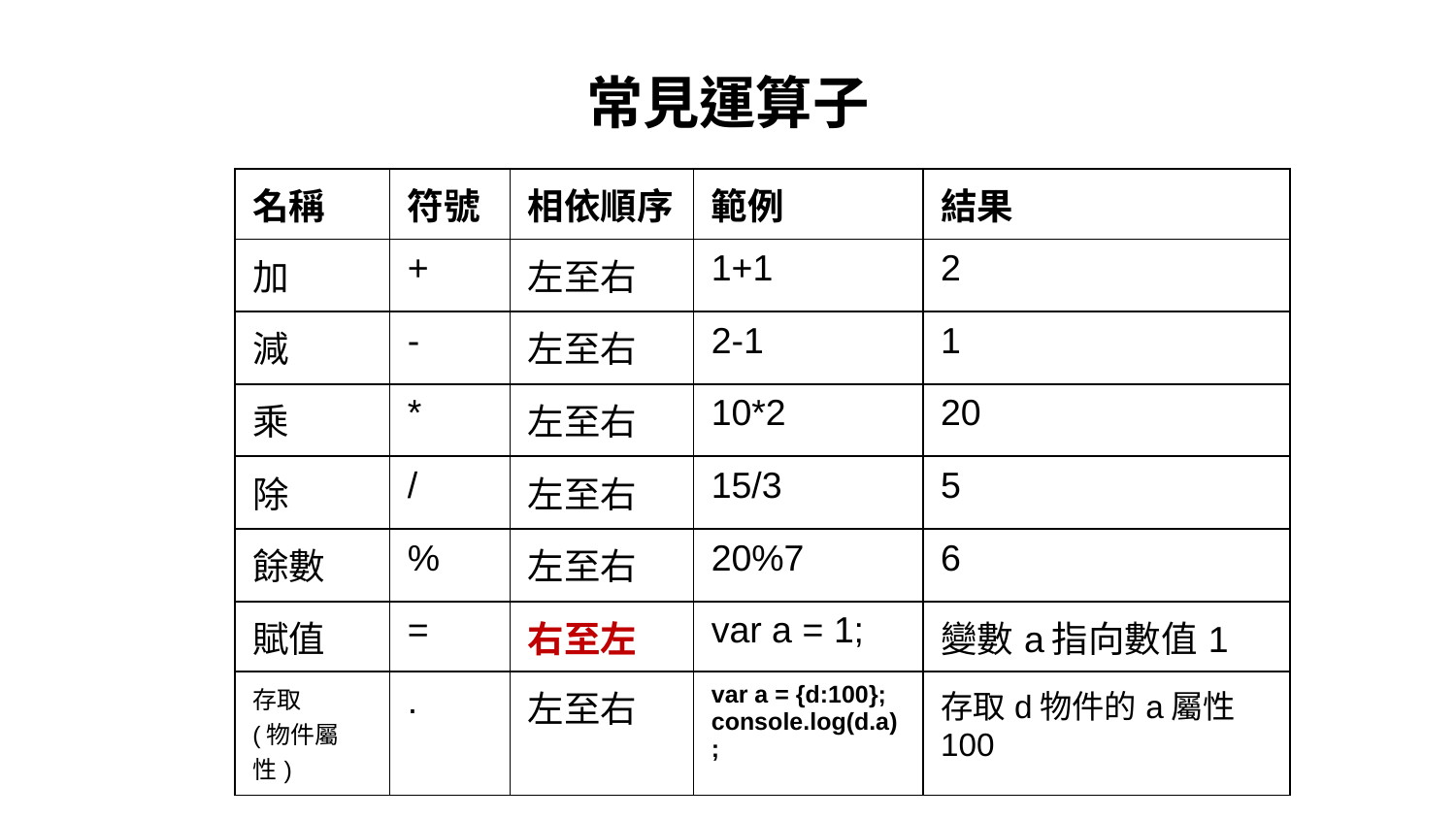

# 常見運算子
| 名稱 | 符號 | 相依順序 | 範例 | 結果 |
| --- | --- | --- | --- | --- |
| 加 | + | 左至右 | 1+1 | 2 |
| 減 | - | 左至右 | 2-1 | 1 |
| 乘 | \* | 左至右 | 10\*2 | 20 |
| 除 | / | 左至右 | 15/3 | 5 |
| 餘數 | % | 左至右 | 20%7 | 6 |
| 賦值 | = | 右至左 | var a = 1; | 變數a指向數值1 |
| 存取 (物件屬性) | . | 左至右 | var a = {d:100}; console.log(d.a); | 存取d物件的a屬性100 |